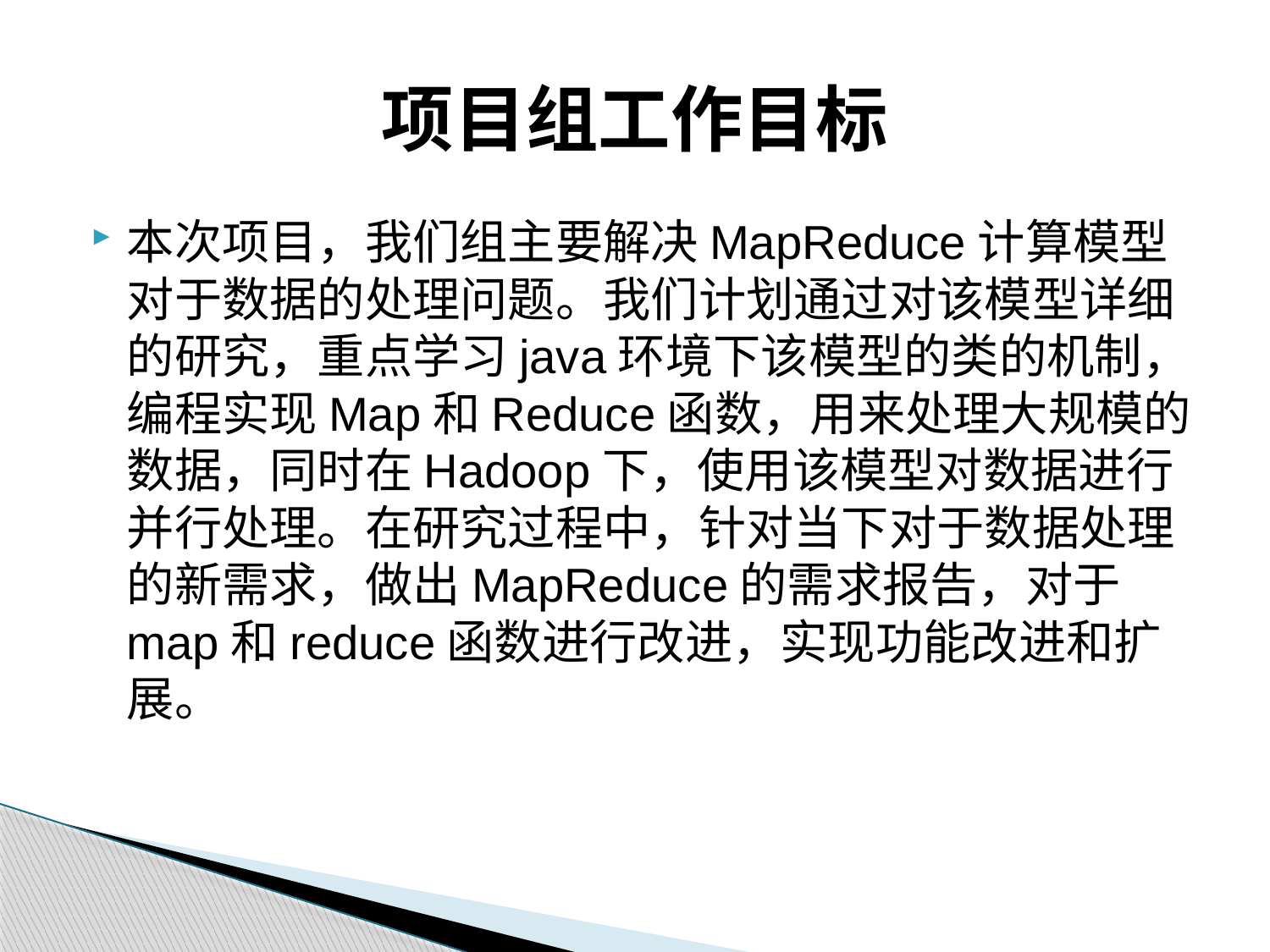

# 项目组工作目标
本次项目，我们组主要解决MapReduce计算模型对于数据的处理问题。我们计划通过对该模型详细的研究，重点学习java环境下该模型的类的机制，编程实现Map和Reduce函数，用来处理大规模的数据，同时在Hadoop下，使用该模型对数据进行并行处理。在研究过程中，针对当下对于数据处理的新需求，做出MapReduce的需求报告，对于map和reduce函数进行改进，实现功能改进和扩展。